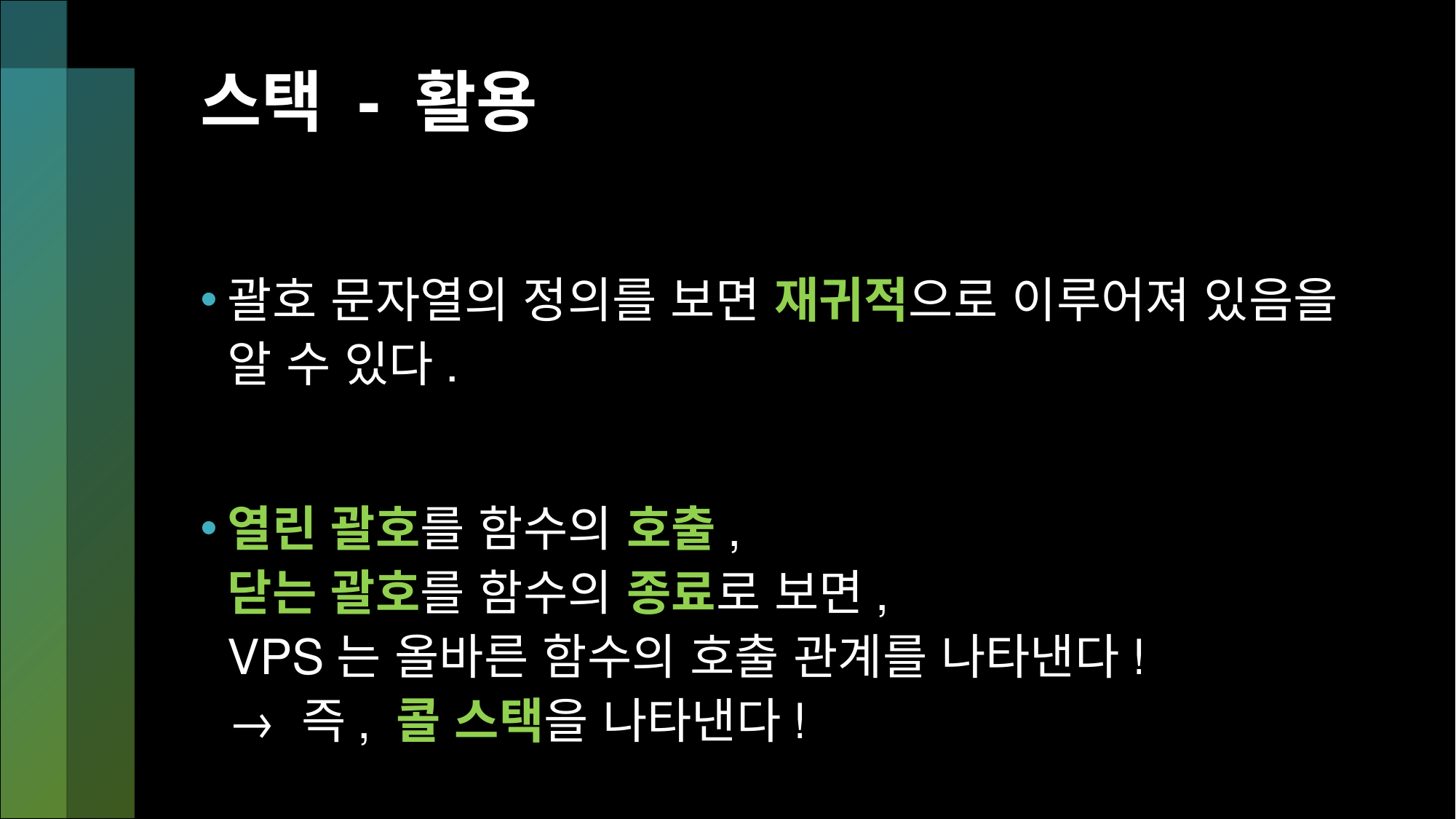

# 스택 - 활용
괄호 문자열의 정의를 보면 재귀적으로 이루어져 있음을 알 수 있다.

열린 괄호를 함수의 호출,
닫는 괄호를 함수의 종료로 보면,
VPS는 올바른 함수의 호출 관계를 나타낸다!
→ 즉, 콜 스택을 나타낸다!